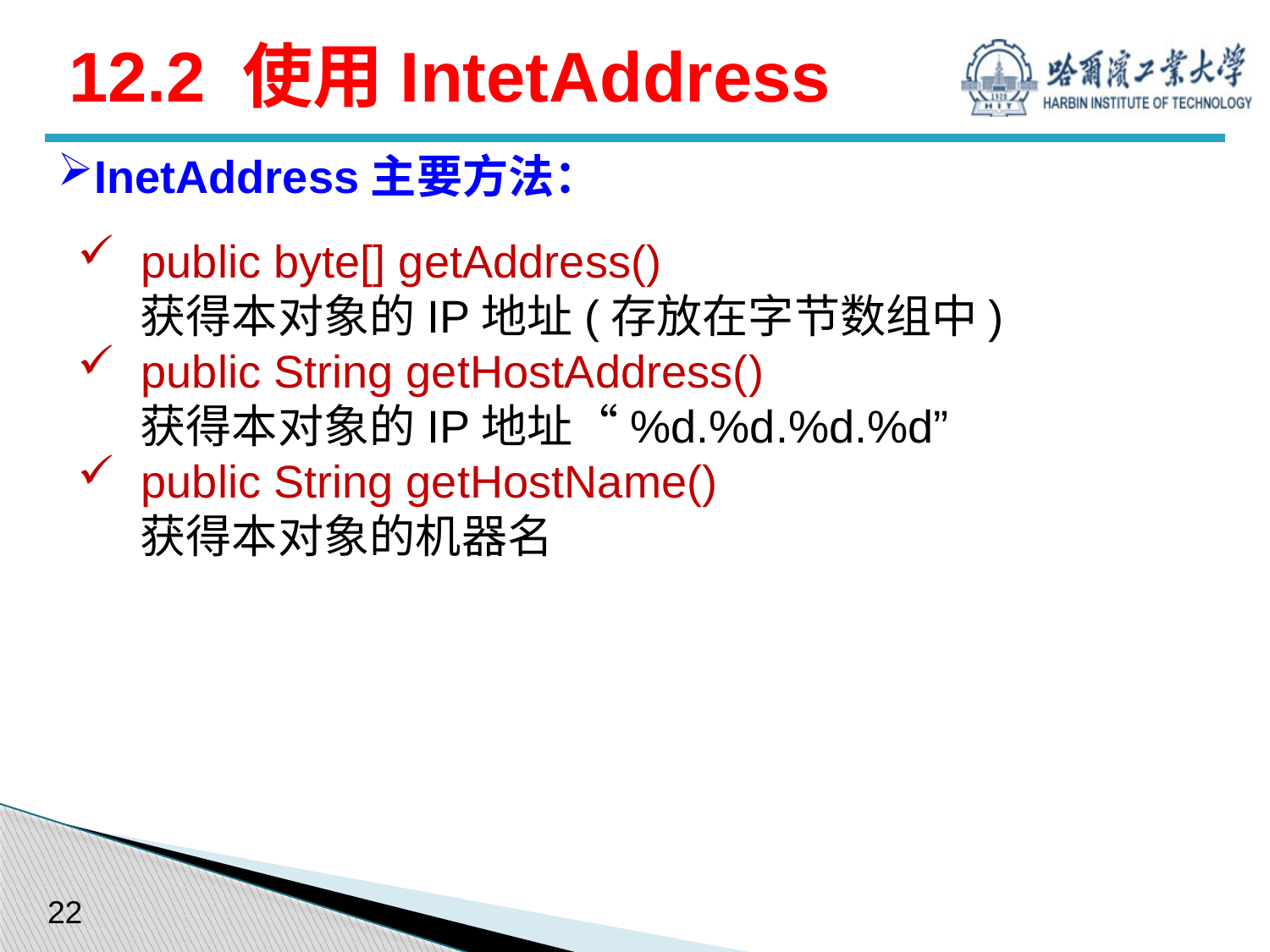

# 12.2 使用IntetAddress
InetAddress主要方法：
public byte[] getAddress()
     获得本对象的IP地址(存放在字节数组中)
public String getHostAddress()
     获得本对象的IP地址“%d.%d.%d.%d”
public String getHostName()
     获得本对象的机器名